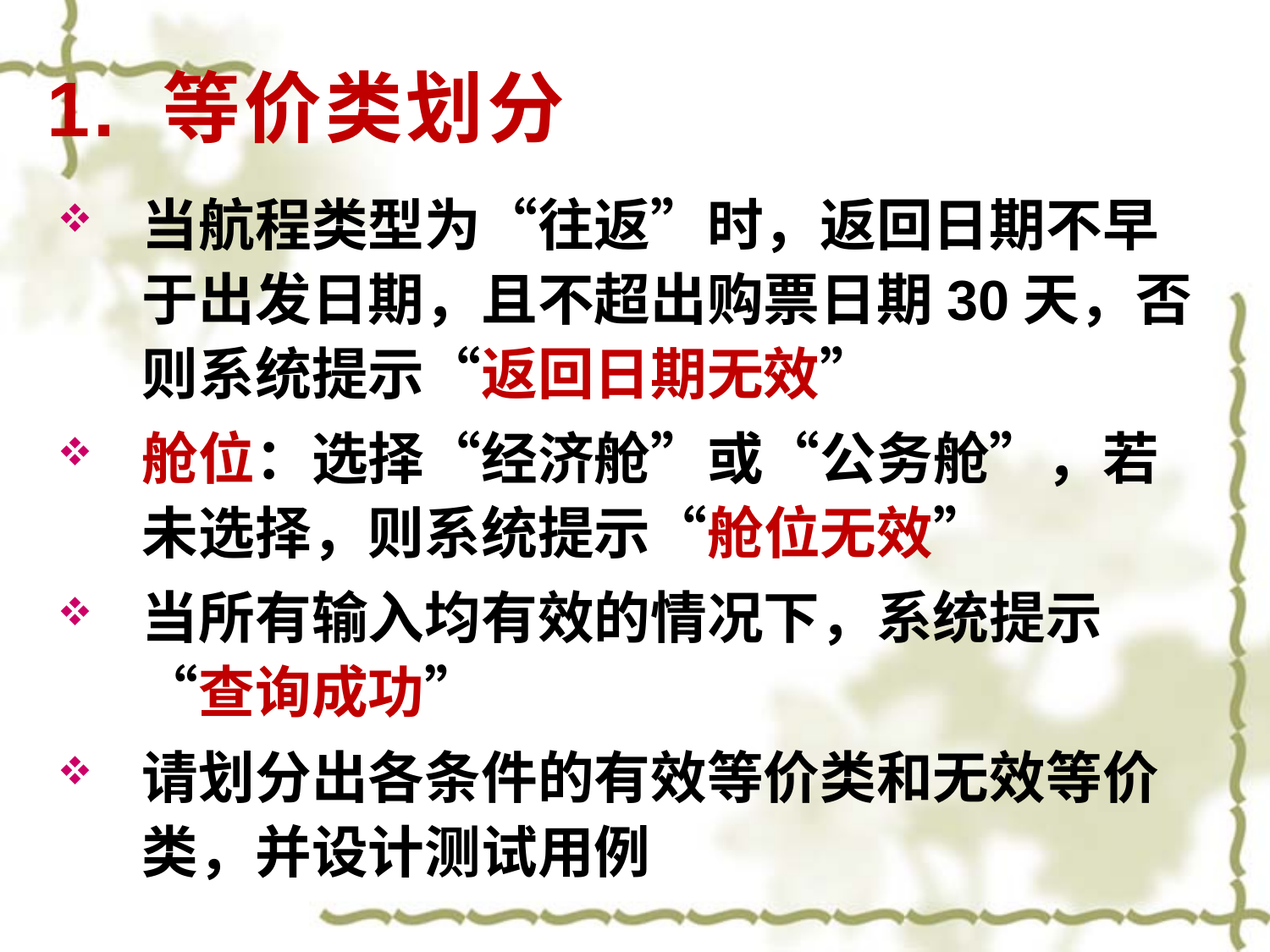

# 1. 等价类划分
当航程类型为“往返”时，返回日期不早于出发日期，且不超出购票日期30天，否则系统提示“返回日期无效”
舱位：选择“经济舱”或“公务舱”，若未选择，则系统提示“舱位无效”
当所有输入均有效的情况下，系统提示“查询成功”
请划分出各条件的有效等价类和无效等价类，并设计测试用例